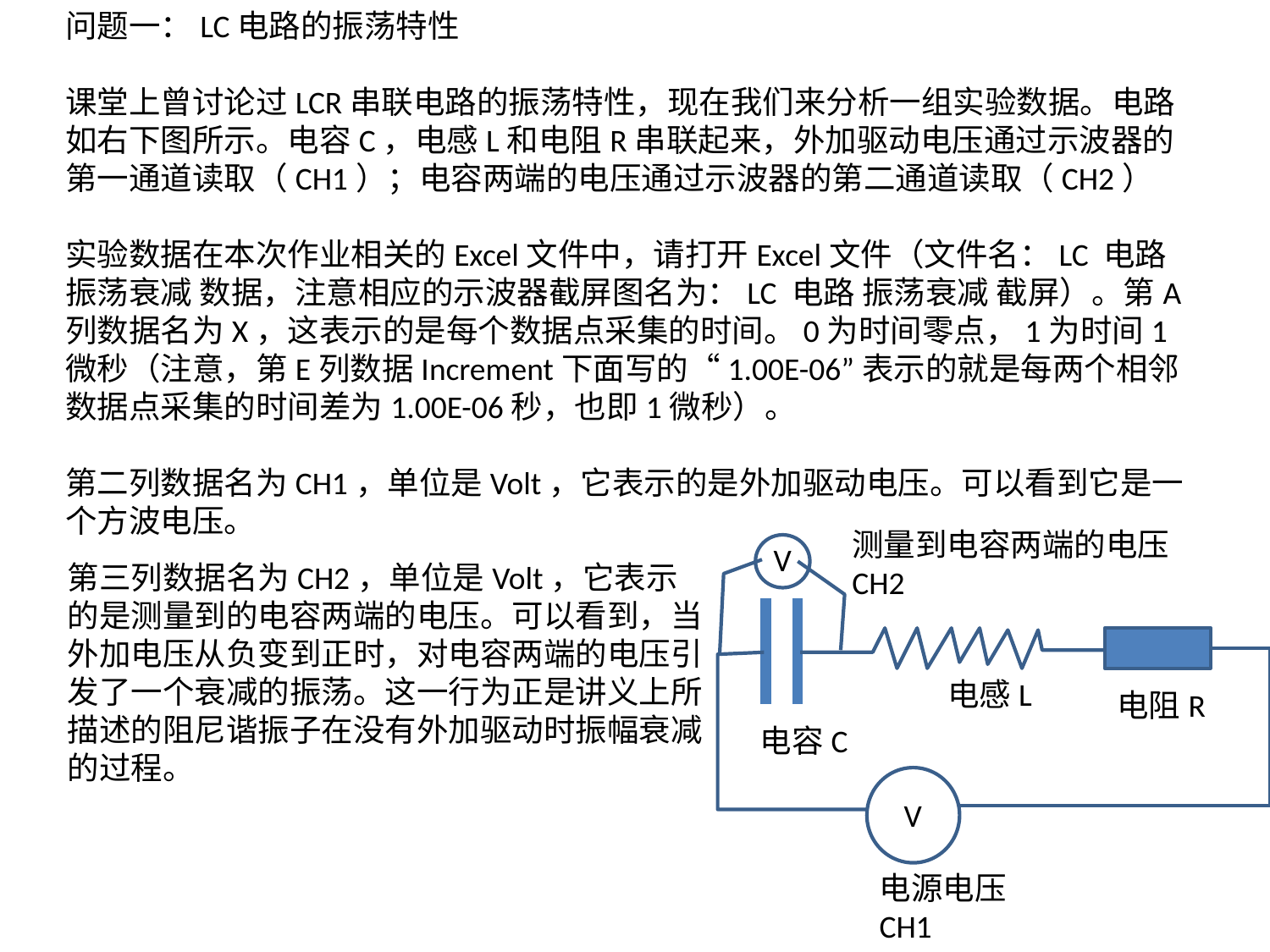

问题一：LC电路的振荡特性

课堂上曾讨论过LCR串联电路的振荡特性，现在我们来分析一组实验数据。电路如右下图所示。电容C，电感L和电阻R串联起来，外加驱动电压通过示波器的第一通道读取（CH1）；电容两端的电压通过示波器的第二通道读取（CH2）

实验数据在本次作业相关的Excel文件中，请打开Excel文件（文件名：LC 电路 振荡衰减 数据，注意相应的示波器截屏图名为：LC 电路 振荡衰减 截屏）。第A列数据名为X，这表示的是每个数据点采集的时间。0为时间零点，1为时间1微秒（注意，第E列数据Increment下面写的“1.00E-06”表示的就是每两个相邻数据点采集的时间差为1.00E-06秒，也即1微秒）。

第二列数据名为CH1，单位是Volt，它表示的是外加驱动电压。可以看到它是一个方波电压。
测量到电容两端的电压CH2
V

第三列数据名为CH2，单位是Volt，它表示的是测量到的电容两端的电压。可以看到，当外加电压从负变到正时，对电容两端的电压引发了一个衰减的振荡。这一行为正是讲义上所描述的阻尼谐振子在没有外加驱动时振幅衰减的过程。

电感L
电阻R
电容C

V
电源电压CH1